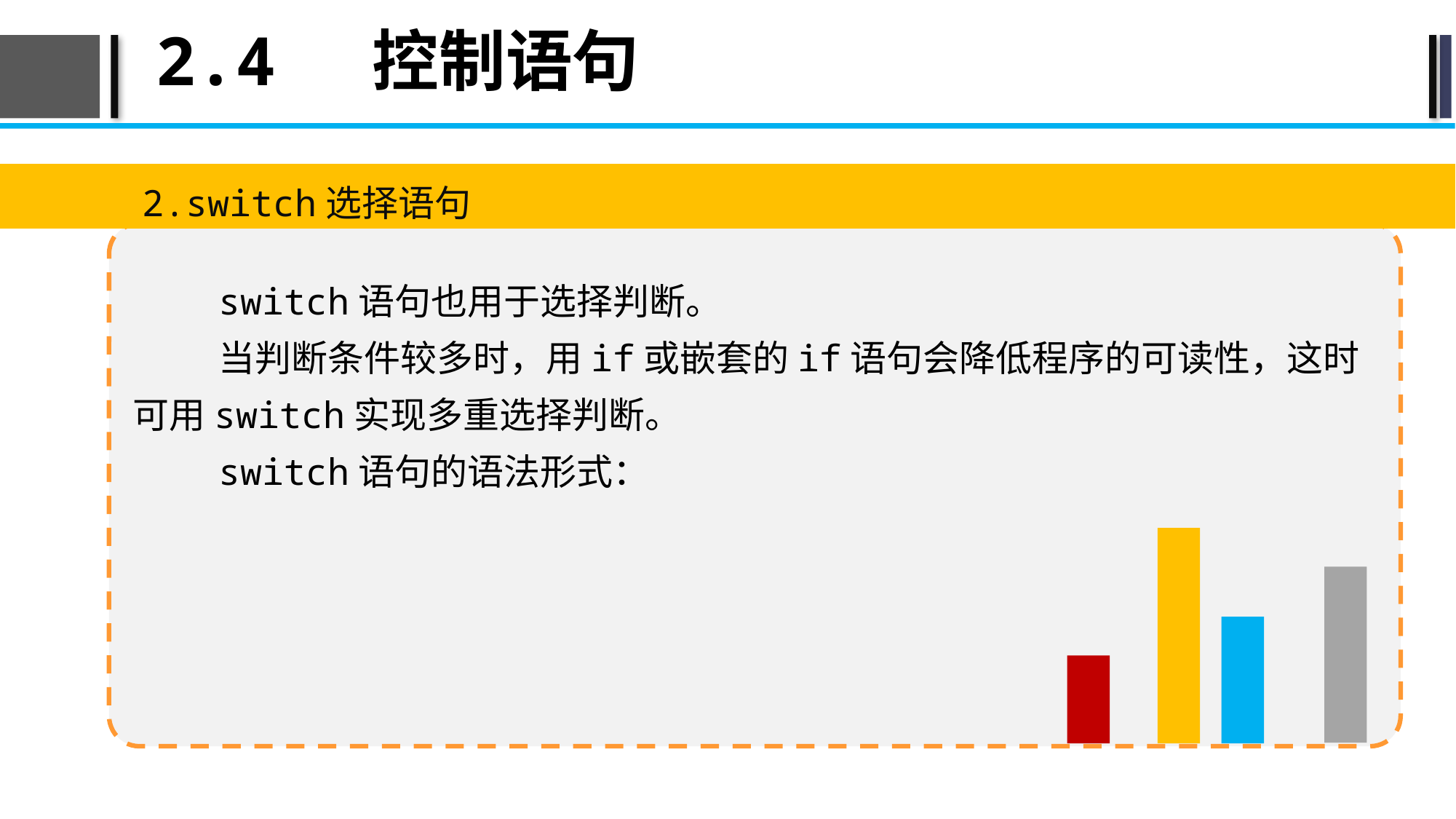

# 2.4  控制语句

2.switch选择语句

switch语句也用于选择判断。
当判断条件较多时，用if或嵌套的if语句会降低程序的可读性，这时可用switch实现多重选择判断。
switch语句的语法形式：